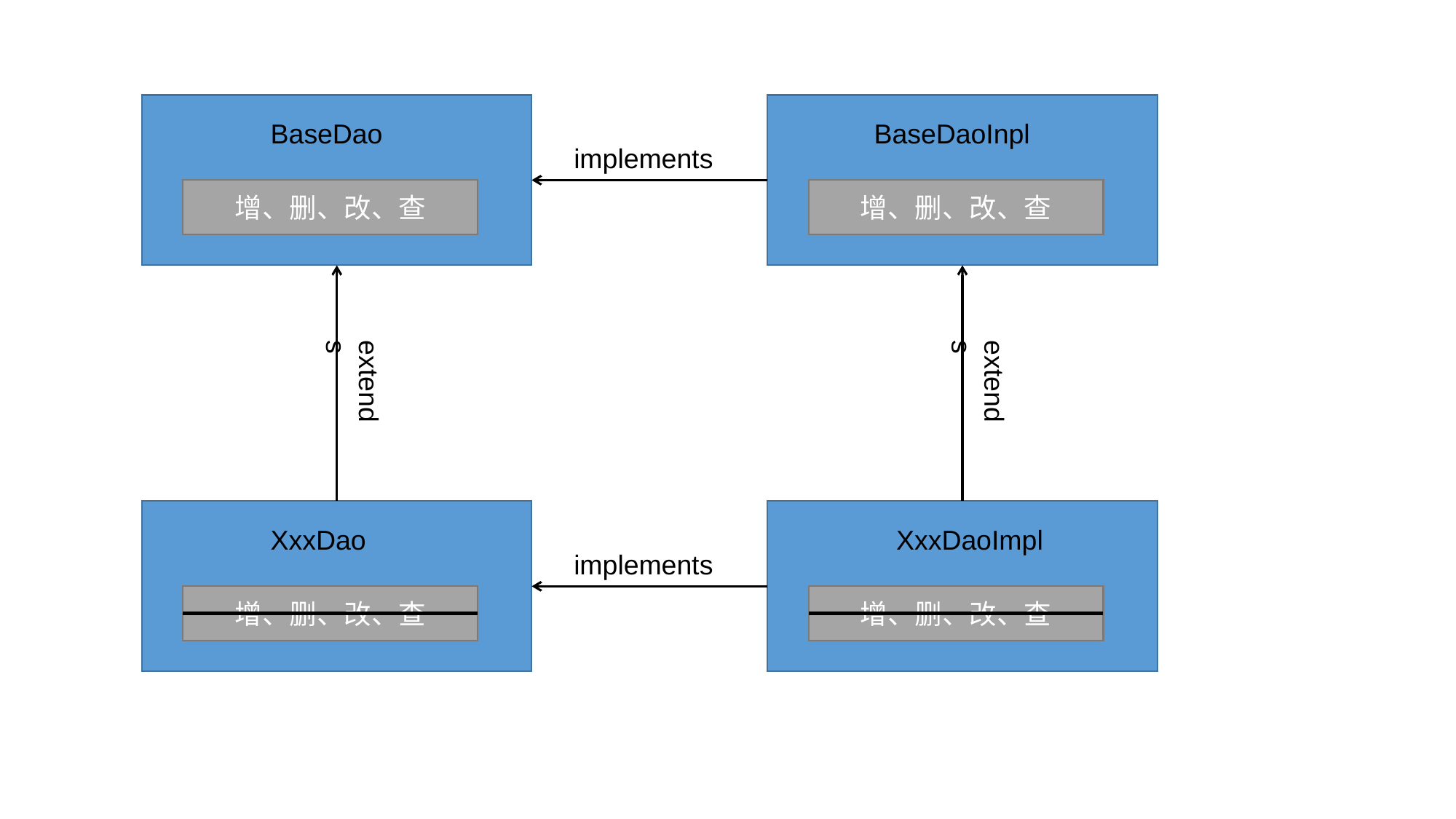

BaseDao
BaseDaoInpl
implements
增、删、改、查
增、删、改、查
extends
extends

XxxDao
XxxDaoImpl
implements
增、删、改、查
增、删、改、查